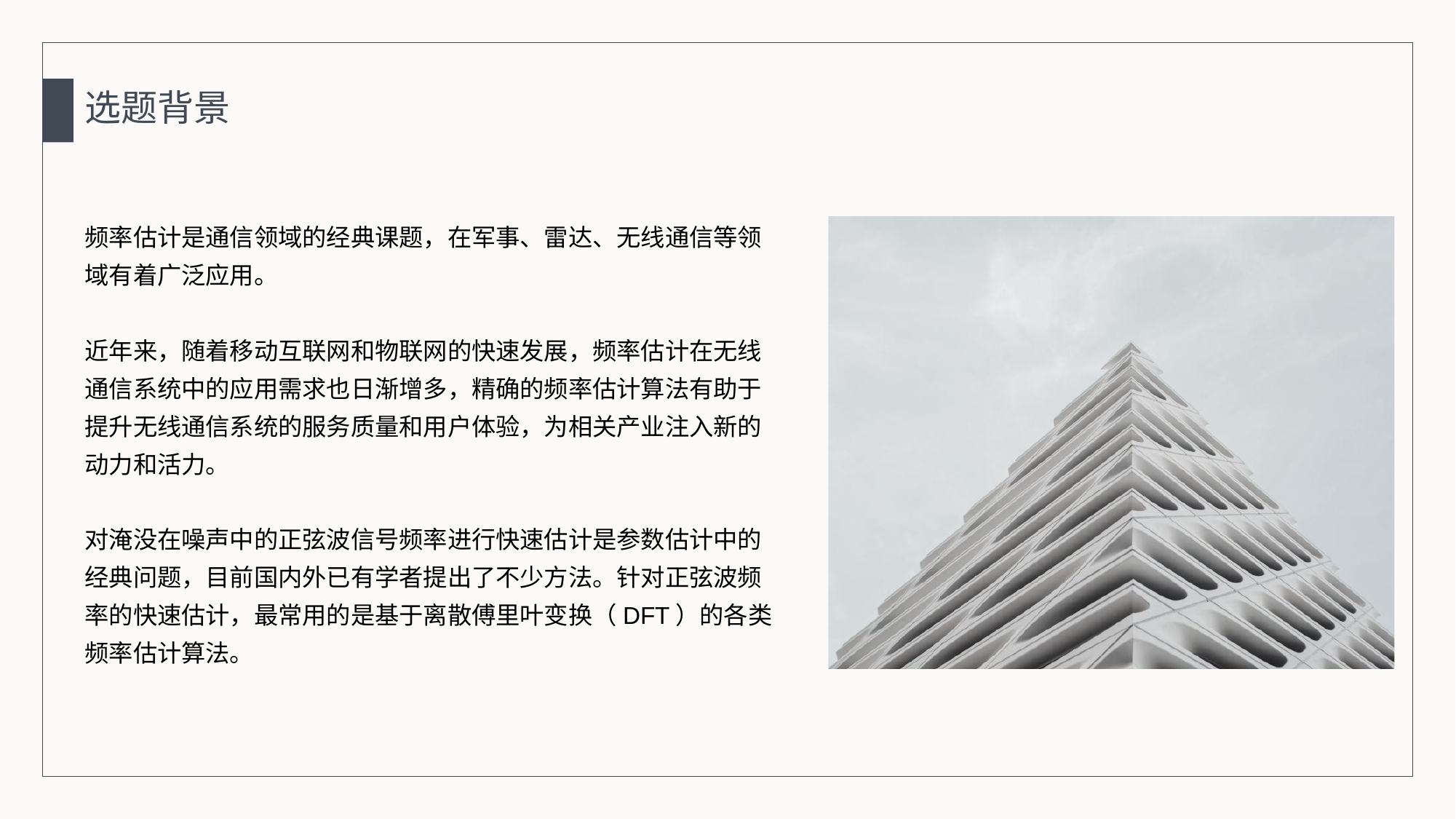

选题背景

频率估计是通信领域的经典课题，在军事、雷达、无线通信等领域有着广泛应用。

近年来，随着移动互联网和物联网的快速发展，频率估计在无线通信系统中的应用需求也日渐增多，精确的频率估计算法有助于提升无线通信系统的服务质量和用户体验，为相关产业注入新的动力和活力。

对淹没在噪声中的正弦波信号频率进行快速估计是参数估计中的经典问题，目前国内外已有学者提出了不少方法。针对正弦波频率的快速估计，最常用的是基于离散傅里叶变换（DFT）的各类频率估计算法。